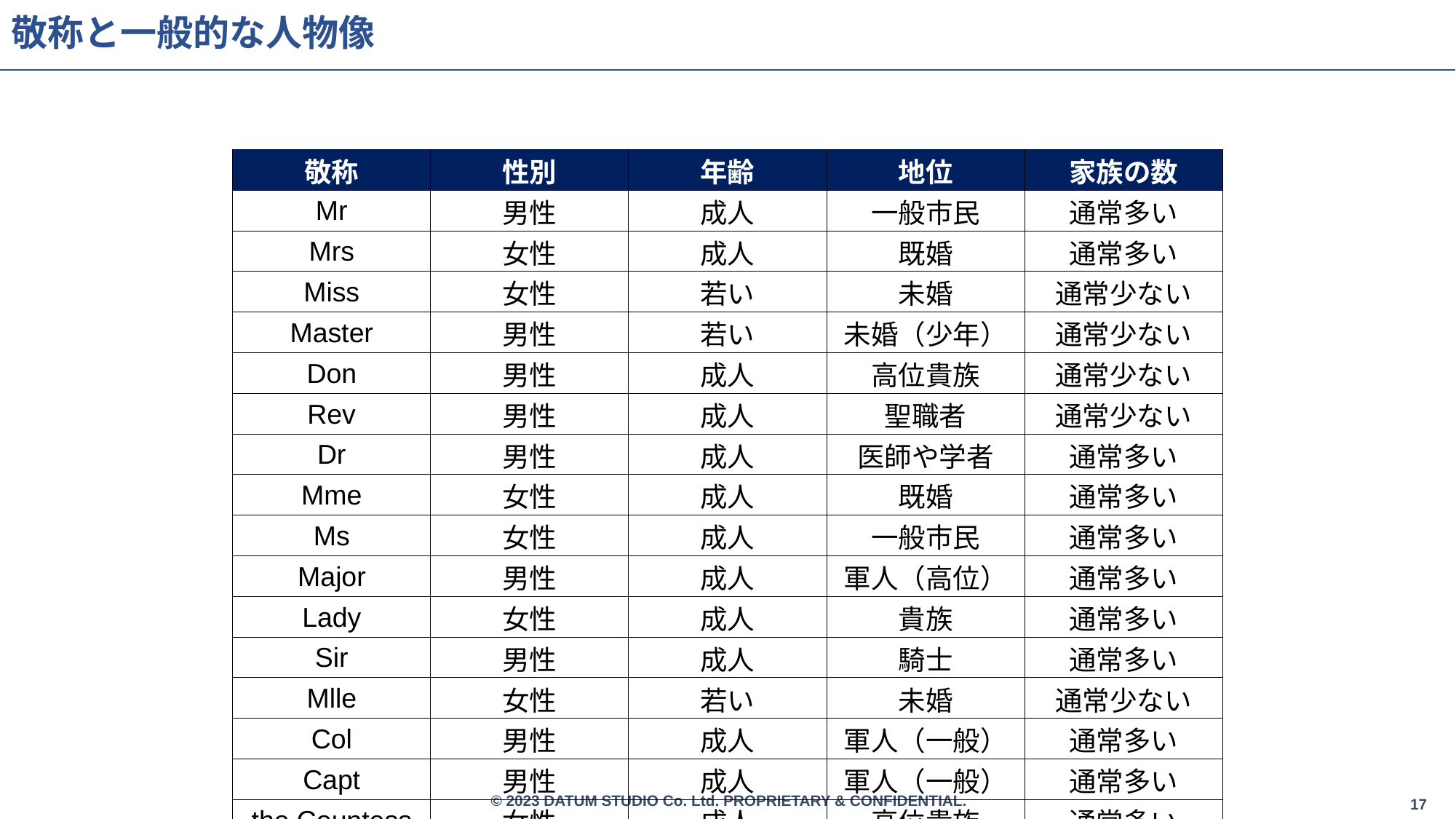

# 敬称と一般的な人物像

| 敬称 | 性別 | 年齢 | 地位 | 家族の数 |
| --- | --- | --- | --- | --- |
| Mr | 男性 | 成人 | 一般市民 | 通常多い |
| Mrs | 女性 | 成人 | 既婚 | 通常多い |
| Miss | 女性 | 若い | 未婚 | 通常少ない |
| Master | 男性 | 若い | 未婚（少年） | 通常少ない |
| Don | 男性 | 成人 | 高位貴族 | 通常少ない |
| Rev | 男性 | 成人 | 聖職者 | 通常少ない |
| Dr | 男性 | 成人 | 医師や学者 | 通常多い |
| Mme | 女性 | 成人 | 既婚 | 通常多い |
| Ms | 女性 | 成人 | 一般市民 | 通常多い |
| Major | 男性 | 成人 | 軍人（高位） | 通常多い |
| Lady | 女性 | 成人 | 貴族 | 通常多い |
| Sir | 男性 | 成人 | 騎士 | 通常多い |
| Mlle | 女性 | 若い | 未婚 | 通常少ない |
| Col | 男性 | 成人 | 軍人（一般） | 通常多い |
| Capt | 男性 | 成人 | 軍人（一般） | 通常多い |
| the Countess | 女性 | 成人 | 高位貴族 | 通常多い |
| Jonkheer | 男性 | 成人 | 低位貴族 | 通常少ない |